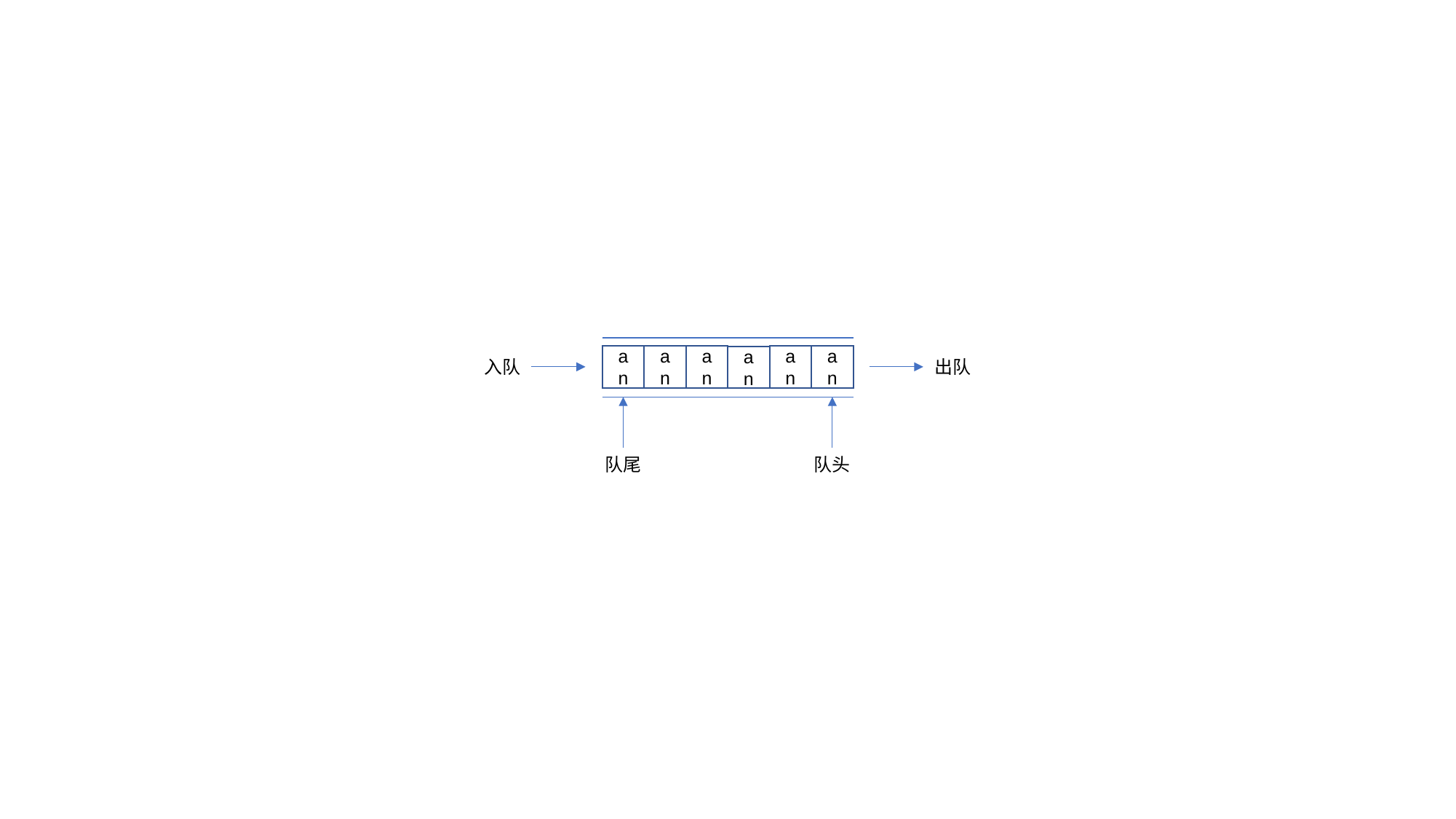

an
an
an
an
an
an
入队
出队
队头
队尾